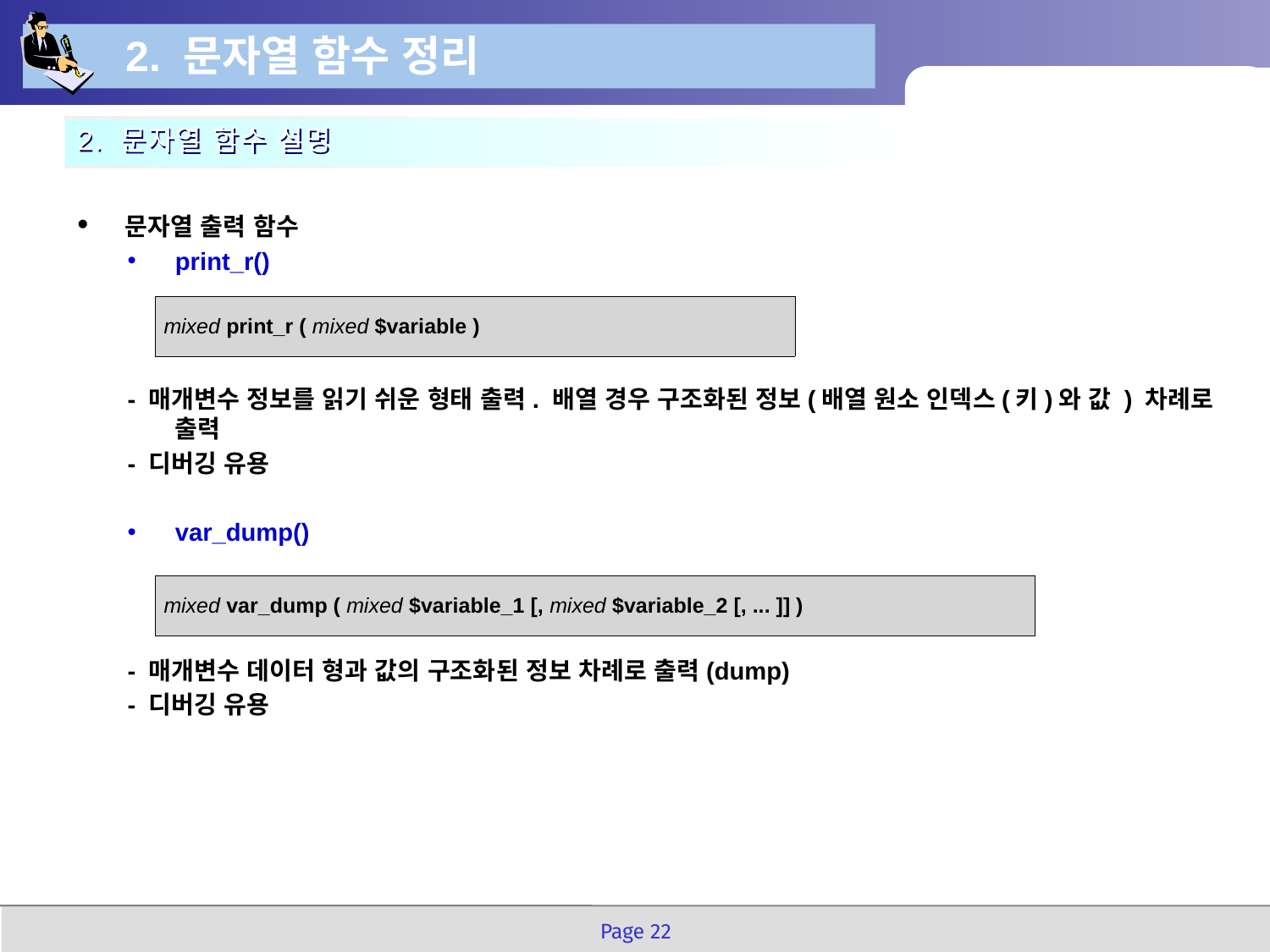

2. 문자열 함수 정리
2. 문자열 함수 설명

문자열 출력 함수
print_r()

- 매개변수 정보를 읽기 쉬운 형태 출력. 배열 경우 구조화된 정보(배열 원소 인덱스(키)와 값 ) 차례로 출력
- 디버깅 유용

var_dump()

- 매개변수 데이터 형과 값의 구조화된 정보 차례로 출력(dump)
- 디버깅 유용

| mixed print\_r ( mixed $variable ) |
| --- |
| mixed var\_dump ( mixed $variable\_1 [, mixed $variable\_2 [, ... ]] ) |
| --- |
Page 22